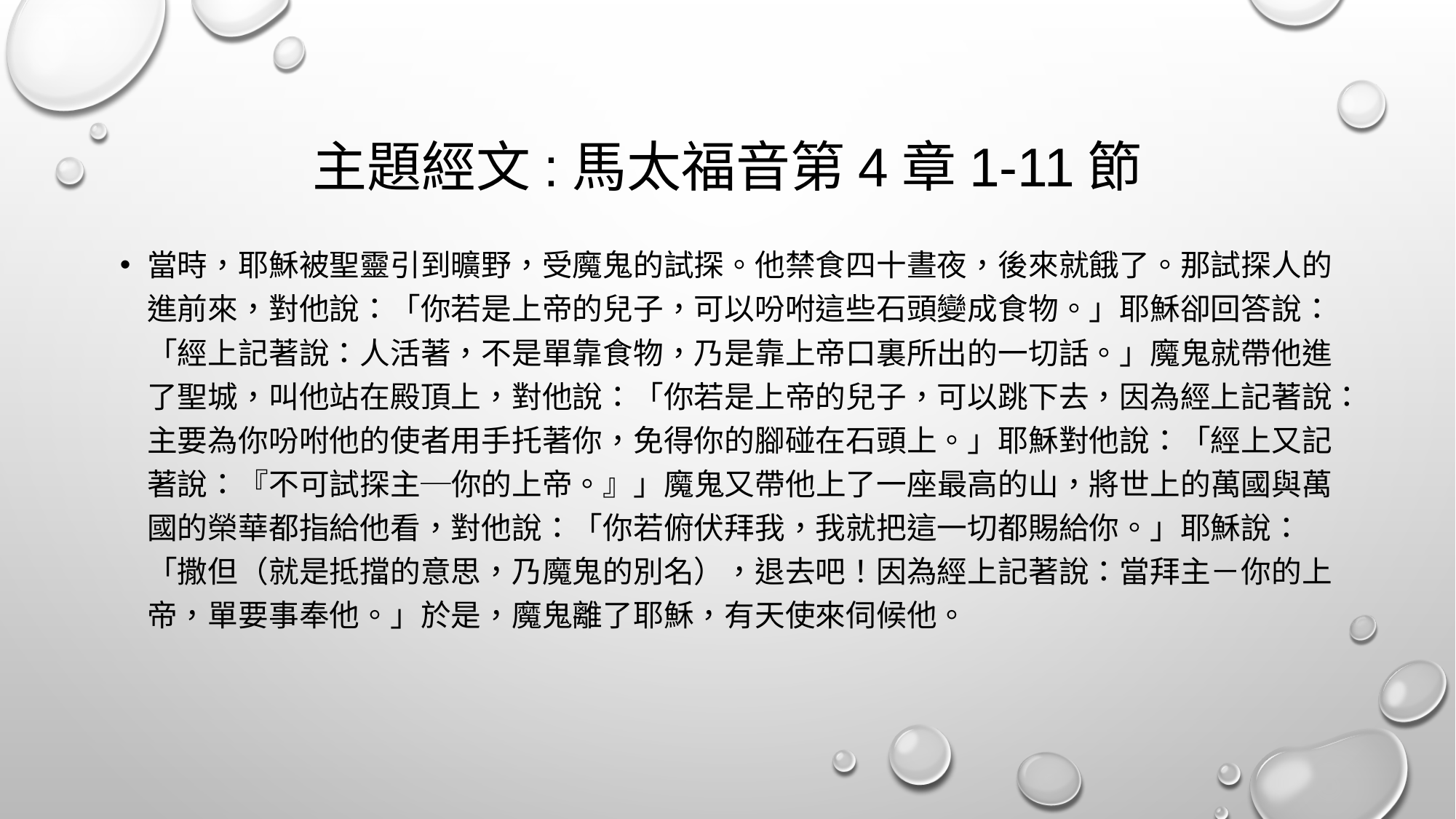

# 主題經文:馬太福音第4章1-11節
當時，耶穌被聖靈引到曠野，受魔鬼的試探。他禁食四十晝夜，後來就餓了。那試探人的進前來，對他說：「你若是上帝的兒子，可以吩咐這些石頭變成食物。」耶穌卻回答說：「經上記著說：人活著，不是單靠食物，乃是靠上帝口裏所出的一切話。」魔鬼就帶他進了聖城，叫他站在殿頂上，對他說：「你若是上帝的兒子，可以跳下去，因為經上記著說：主要為你吩咐他的使者用手托著你，免得你的腳碰在石頭上。」耶穌對他說：「經上又記著說：『不可試探主─你的上帝。』」魔鬼又帶他上了一座最高的山，將世上的萬國與萬國的榮華都指給他看，對他說：「你若俯伏拜我，我就把這一切都賜給你。」耶穌說：「撒但（就是抵擋的意思，乃魔鬼的別名），退去吧！因為經上記著說：當拜主－你的上帝，單要事奉他。」於是，魔鬼離了耶穌，有天使來伺候他。